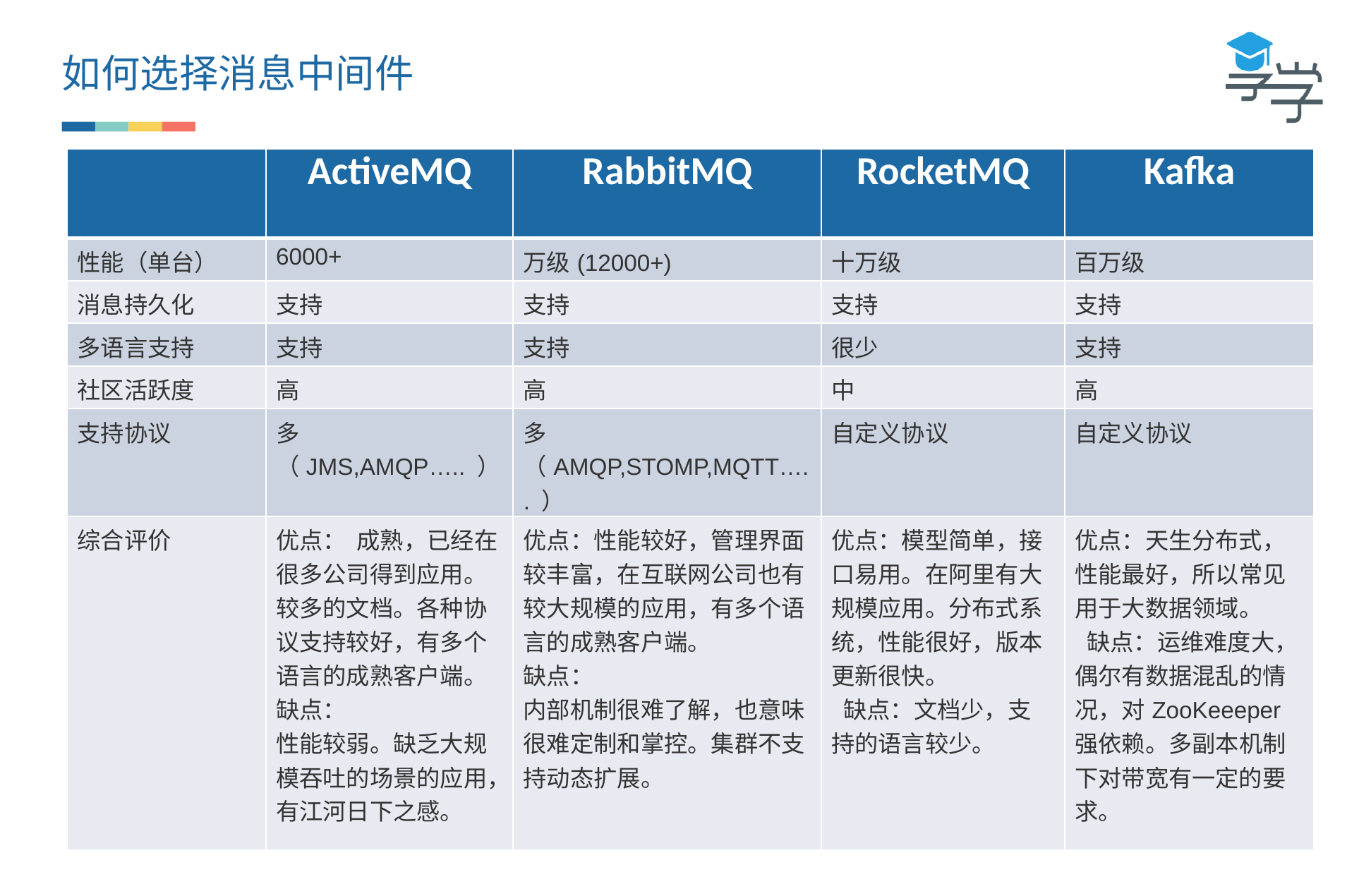

如何选择消息中间件

|  | ActiveMQ | RabbitMQ | RocketMQ | Kafka |
| --- | --- | --- | --- | --- |
| 性能（单台） | 6000+ | 万级(12000+) | 十万级 | 百万级 |
| 消息持久化 | 支持 | 支持 | 支持 | 支持 |
| 多语言支持 | 支持 | 支持 | 很少 | 支持 |
| 社区活跃度 | 高 | 高 | 中 | 高 |
| 支持协议 | 多（JMS,AMQP….. ） | 多（AMQP,STOMP,MQTT….. ） | 自定义协议 | 自定义协议 |
| 综合评价 | 优点： 成熟，已经在很多公司得到应用。较多的文档。各种协议支持较好，有多个语言的成熟客户端。 缺点： 性能较弱。缺乏大规模吞吐的场景的应用，有江河日下之感。 | 优点：性能较好，管理界面较丰富，在互联网公司也有较大规模的应用，有多个语言的成熟客户端。 缺点： 内部机制很难了解，也意味很难定制和掌控。集群不支持动态扩展。 | 优点：模型简单，接口易用。在阿里有大规模应用。分布式系统，性能很好，版本更新很快。 缺点：文档少，支持的语言较少。 | 优点：天生分布式，性能最好，所以常见用于大数据领域。 缺点：运维难度大，偶尔有数据混乱的情况，对ZooKeeeper强依赖。多副本机制下对带宽有一定的要求。 |